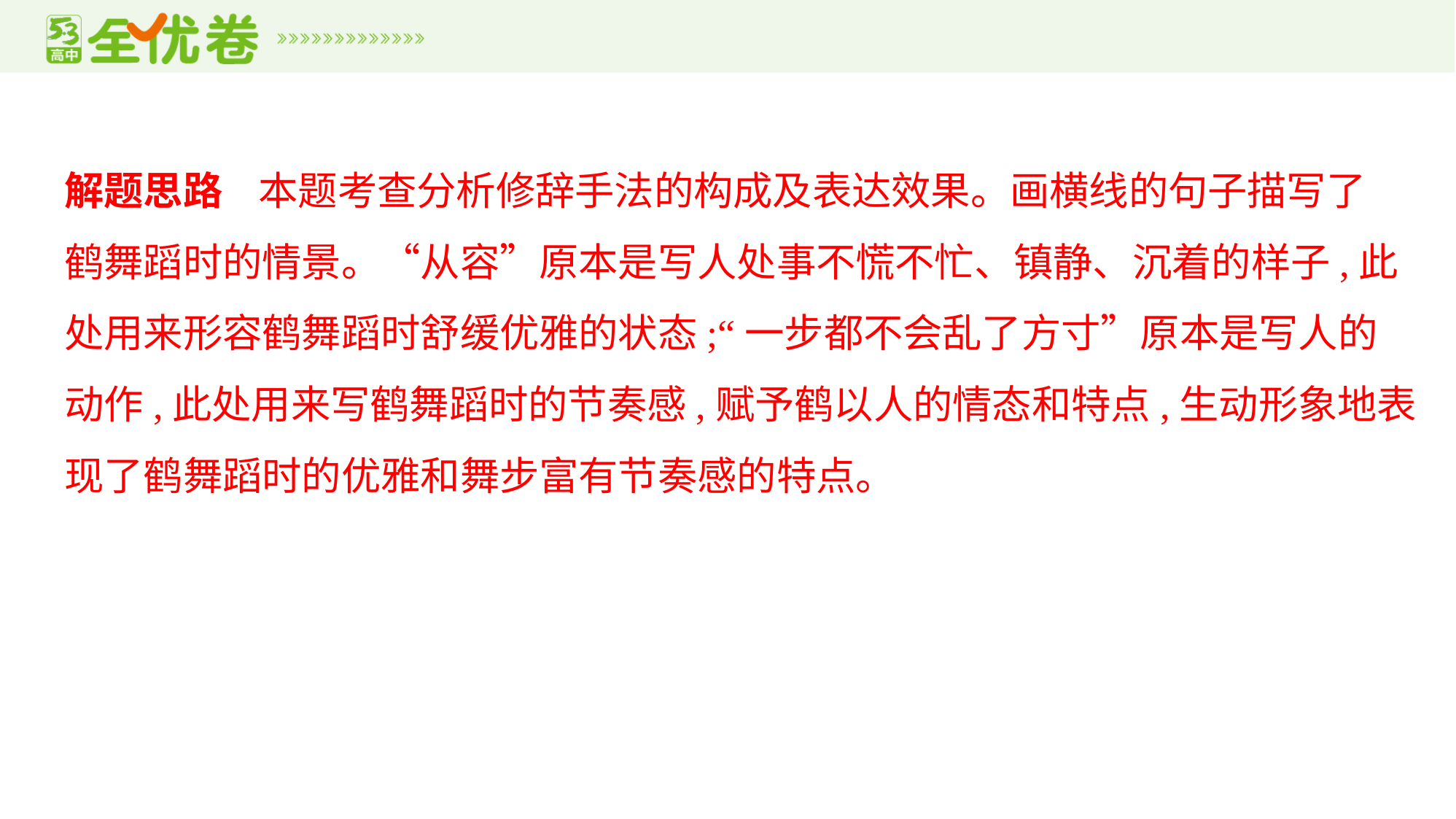

解题思路    本题考查分析修辞手法的构成及表达效果。画横线的句子描写了
鹤舞蹈时的情景。“从容”原本是写人处事不慌不忙、镇静、沉着的样子,此
处用来形容鹤舞蹈时舒缓优雅的状态;“一步都不会乱了方寸”原本是写人的
动作,此处用来写鹤舞蹈时的节奏感,赋予鹤以人的情态和特点,生动形象地表
现了鹤舞蹈时的优雅和舞步富有节奏感的特点。